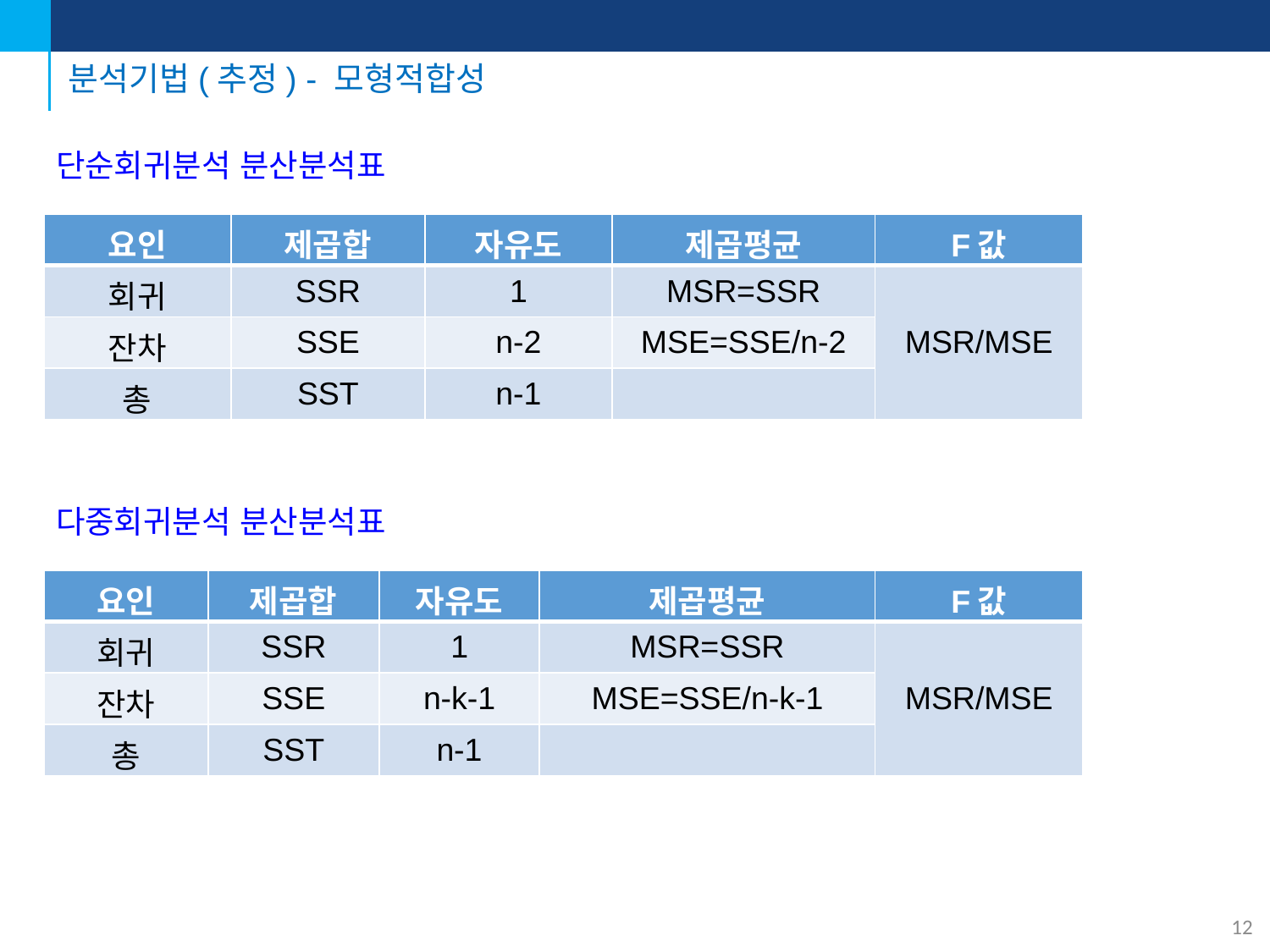

# 분석기법(추정) - 모형적합성
단순회귀분석 분산분석표
| 요인 | 제곱합 | 자유도 | 제곱평균 | F값 |
| --- | --- | --- | --- | --- |
| 회귀 | SSR | 1 | MSR=SSR | MSR/MSE |
| 잔차 | SSE | n-2 | MSE=SSE/n-2 |  |
| 총 | SST | n-1 |  |  |
다중회귀분석 분산분석표
| 요인 | 제곱합 | 자유도 | 제곱평균 | F값 |
| --- | --- | --- | --- | --- |
| 회귀 | SSR | 1 | MSR=SSR | MSR/MSE |
| 잔차 | SSE | n-k-1 | MSE=SSE/n-k-1 |  |
| 총 | SST | n-1 |  |  |
12